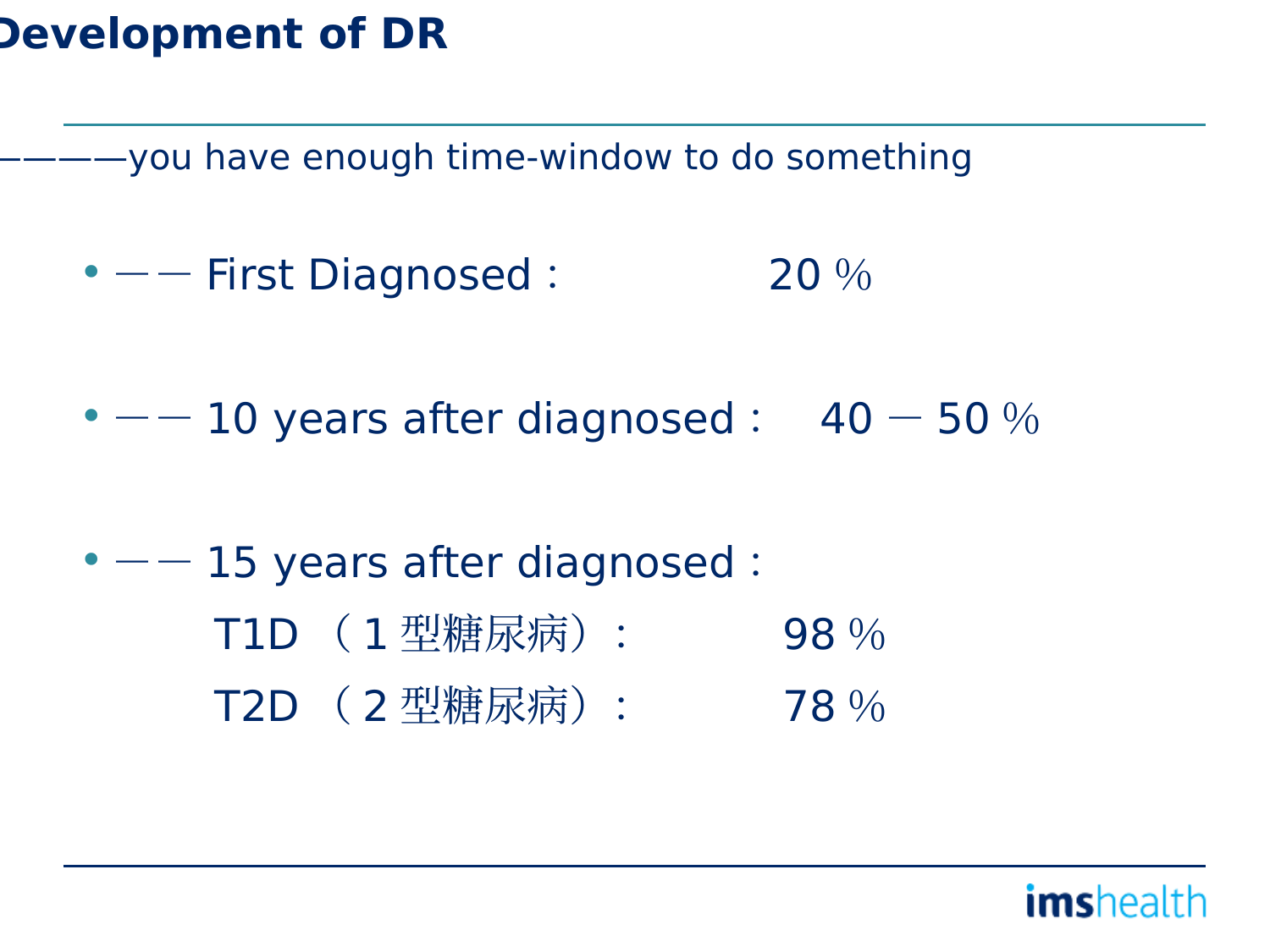

Development of DR

————you have enough time-window to do something

－－First Diagnosed：                20％

－－10 years after diagnosed：  40－50％

－－15 years after diagnosed：
          T1D（1型糖尿病）：           98％
          T2D（2型糖尿病）：           78％